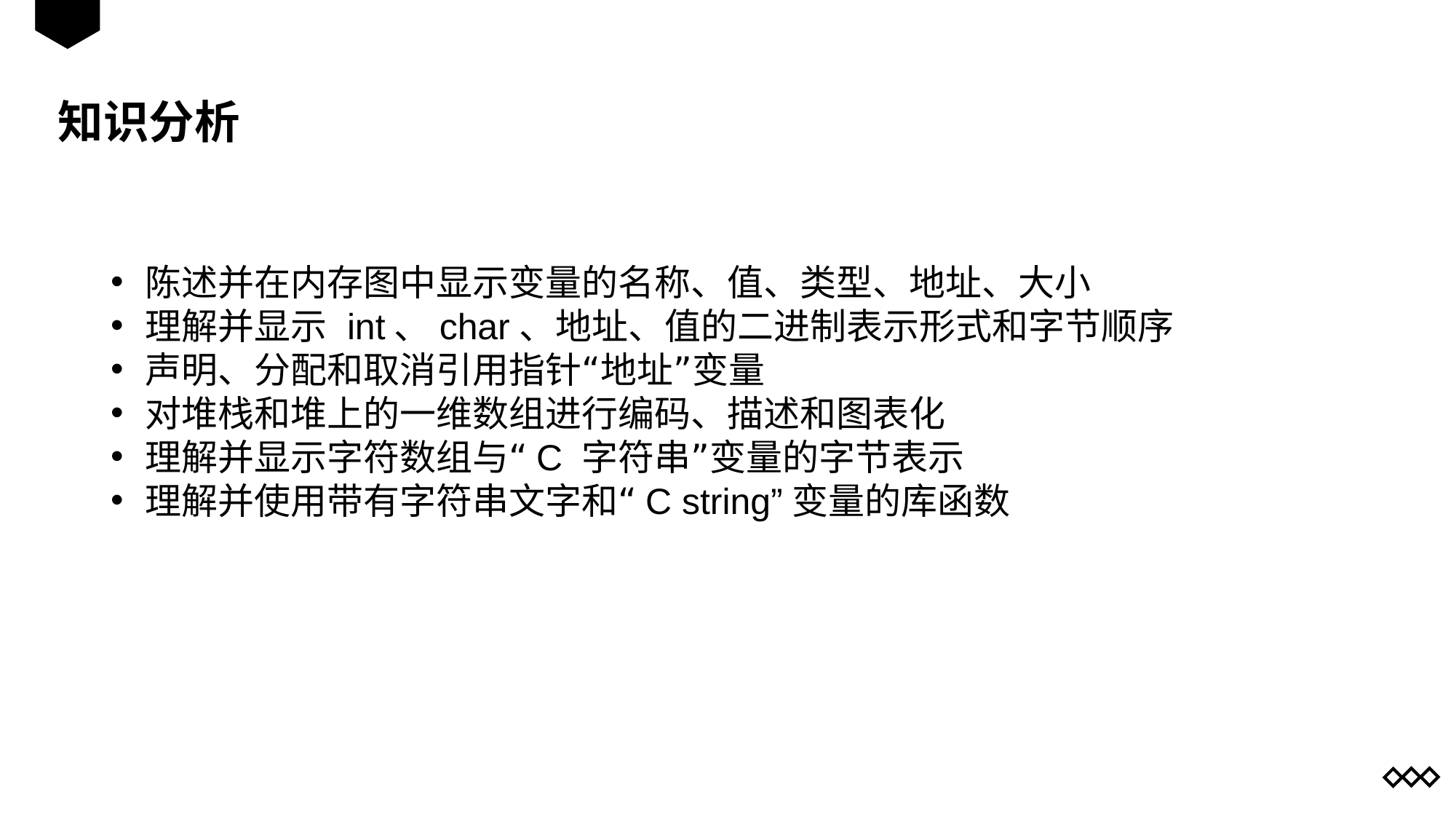

知识分析
陈述并在内存图中显示变量的名称、值、类型、地址、大小
理解并显示 int、char、地址、值的二进制表示形式和字节顺序
声明、分配和取消引用指针“地址”变量
对堆栈和堆上的一维数组进行编码、描述和图表化
理解并显示字符数组与“C 字符串”变量的字节表示
理解并使用带有字符串文字和“C string”变量的库函数